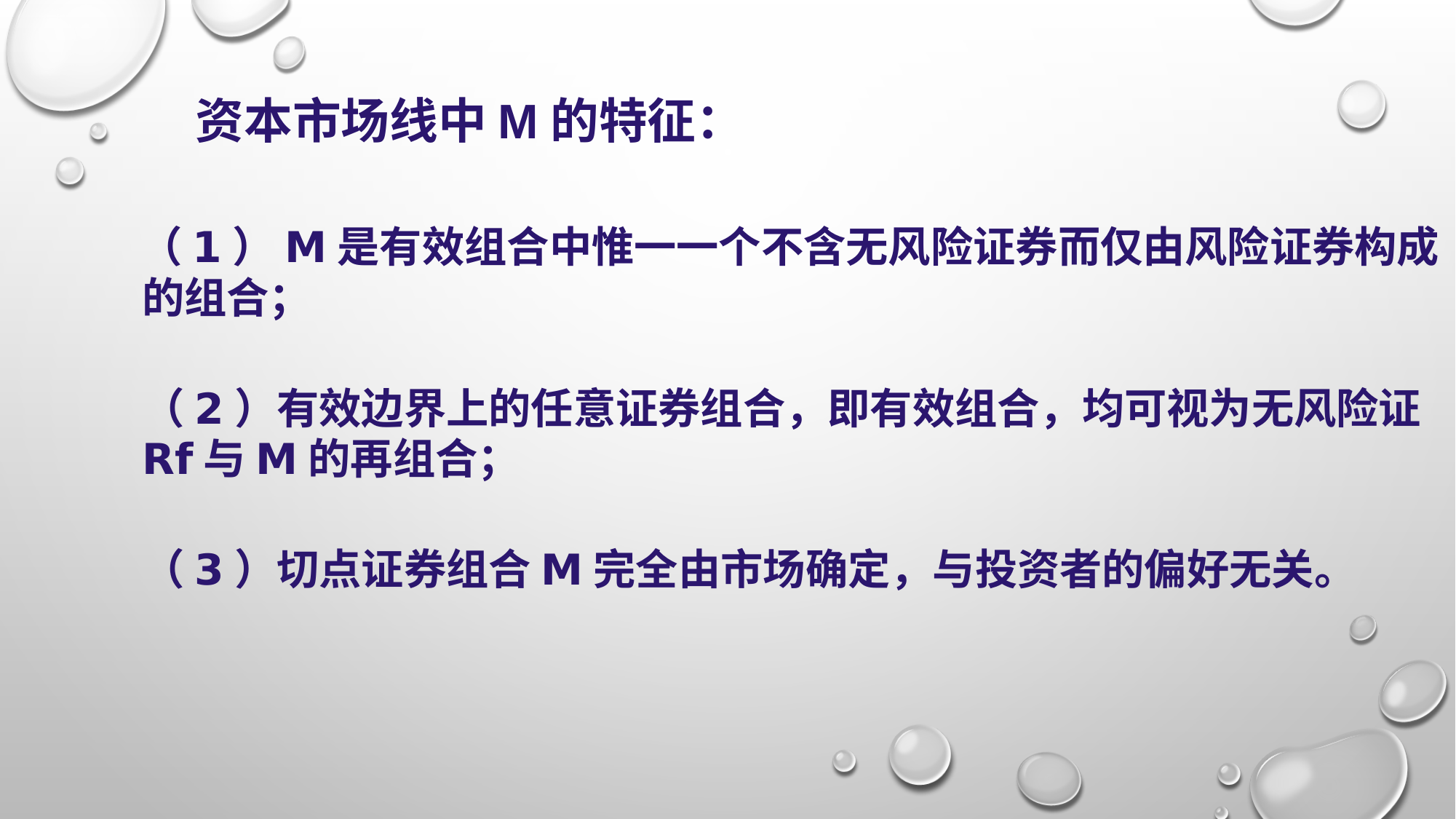

资本市场线中M的特征：

   （1）M是有效组合中惟一一个不含无风险证券而仅由风险证券构成的组合；
（2）有效边界上的任意证券组合，即有效组合，均可视为无风险证Rf与M的再组合；
（3）切点证券组合M完全由市场确定，与投资者的偏好无关。